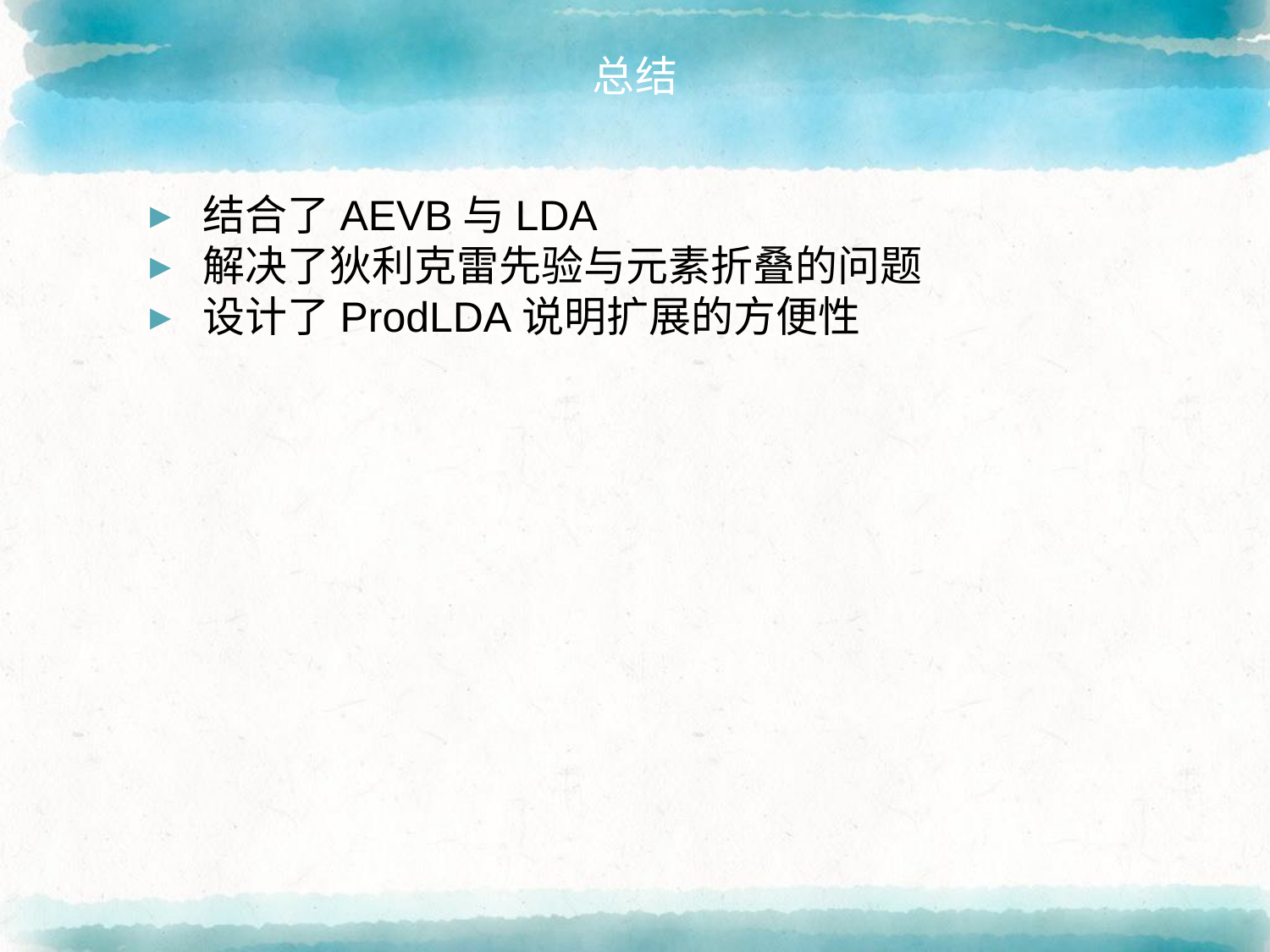

# 总结
结合了AEVB与LDA
解决了狄利克雷先验与元素折叠的问题
设计了ProdLDA说明扩展的方便性